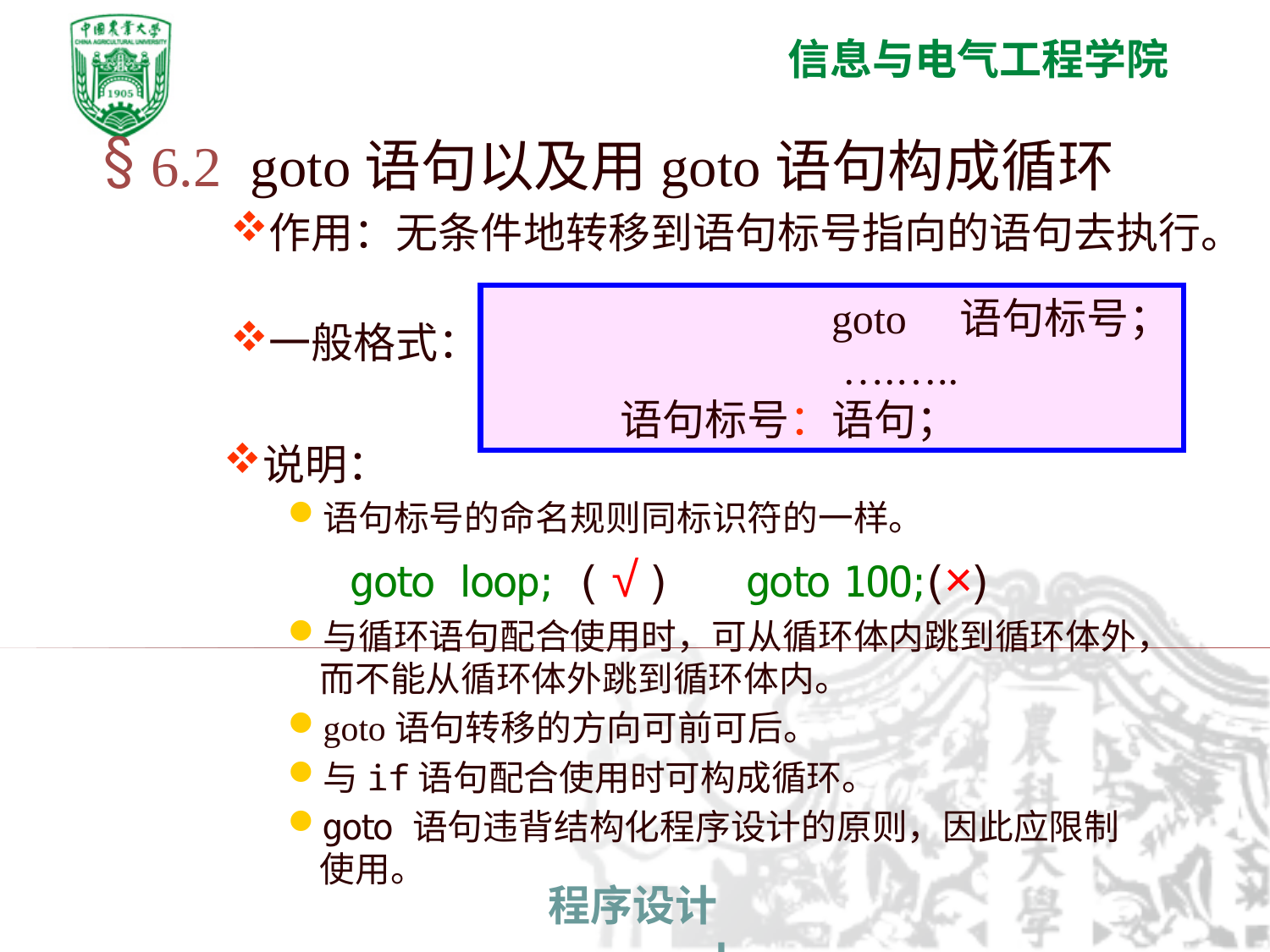

6.2  goto语句以及用goto语句构成循环
作用：无条件地转移到语句标号指向的语句去执行。
一般格式：
                    goto    语句标号；
                     ….…..
语句标号：语句；
说明：
语句标号的命名规则同标识符的一样。
goto  loop;  ( √ )      goto 100;(×)
与循环语句配合使用时，可从循环体内跳到循环体外，而不能从循环体外跳到循环体内。
goto语句转移的方向可前可后。
与if语句配合使用时可构成循环。
goto 语句违背结构化程序设计的原则，因此应限制使用。